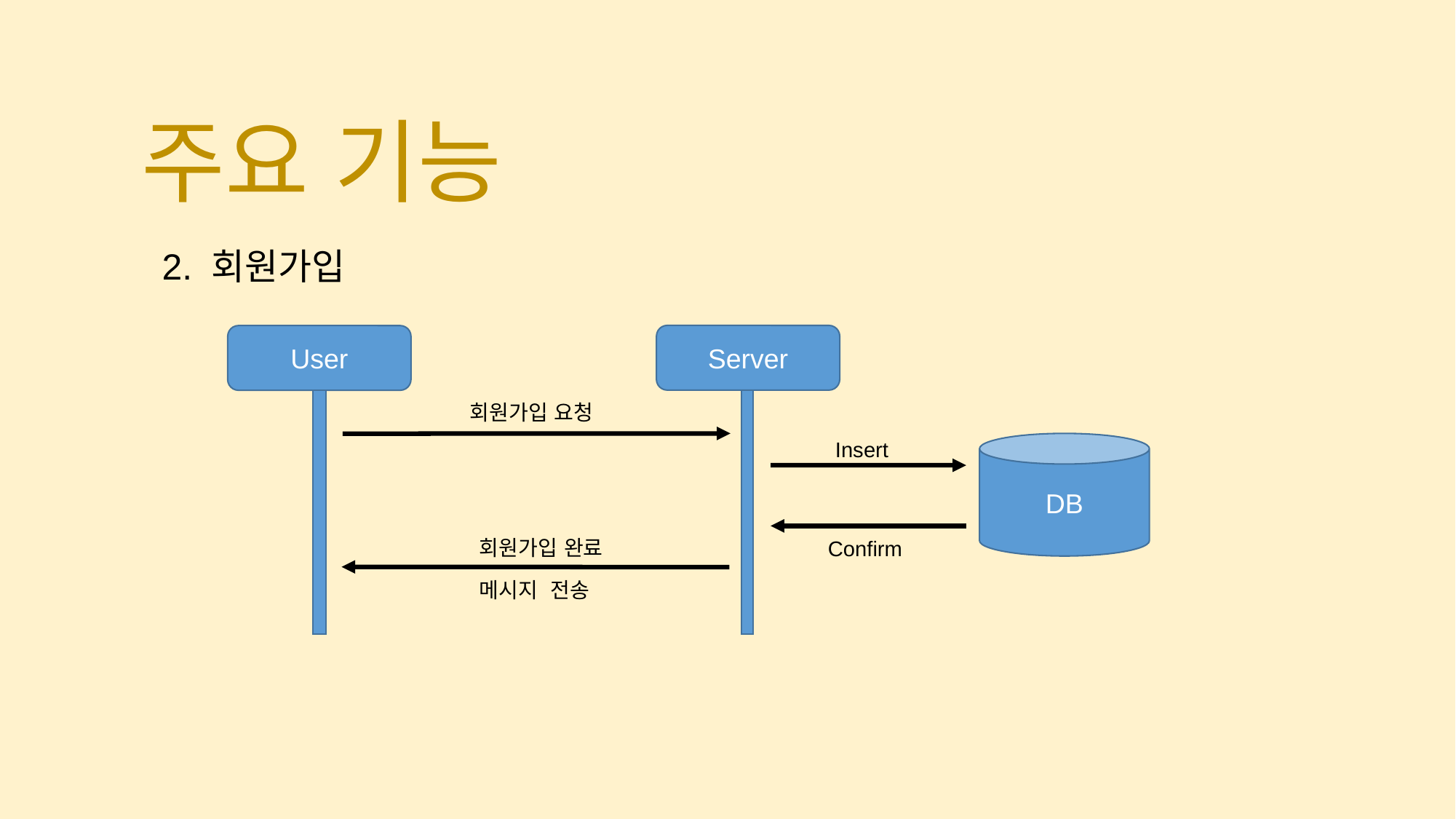

# 주요 기능
  2. 회원가입
Server
User

회원가입 요청
Insert
DB
회원가입 완료

메시지  전송
Confirm